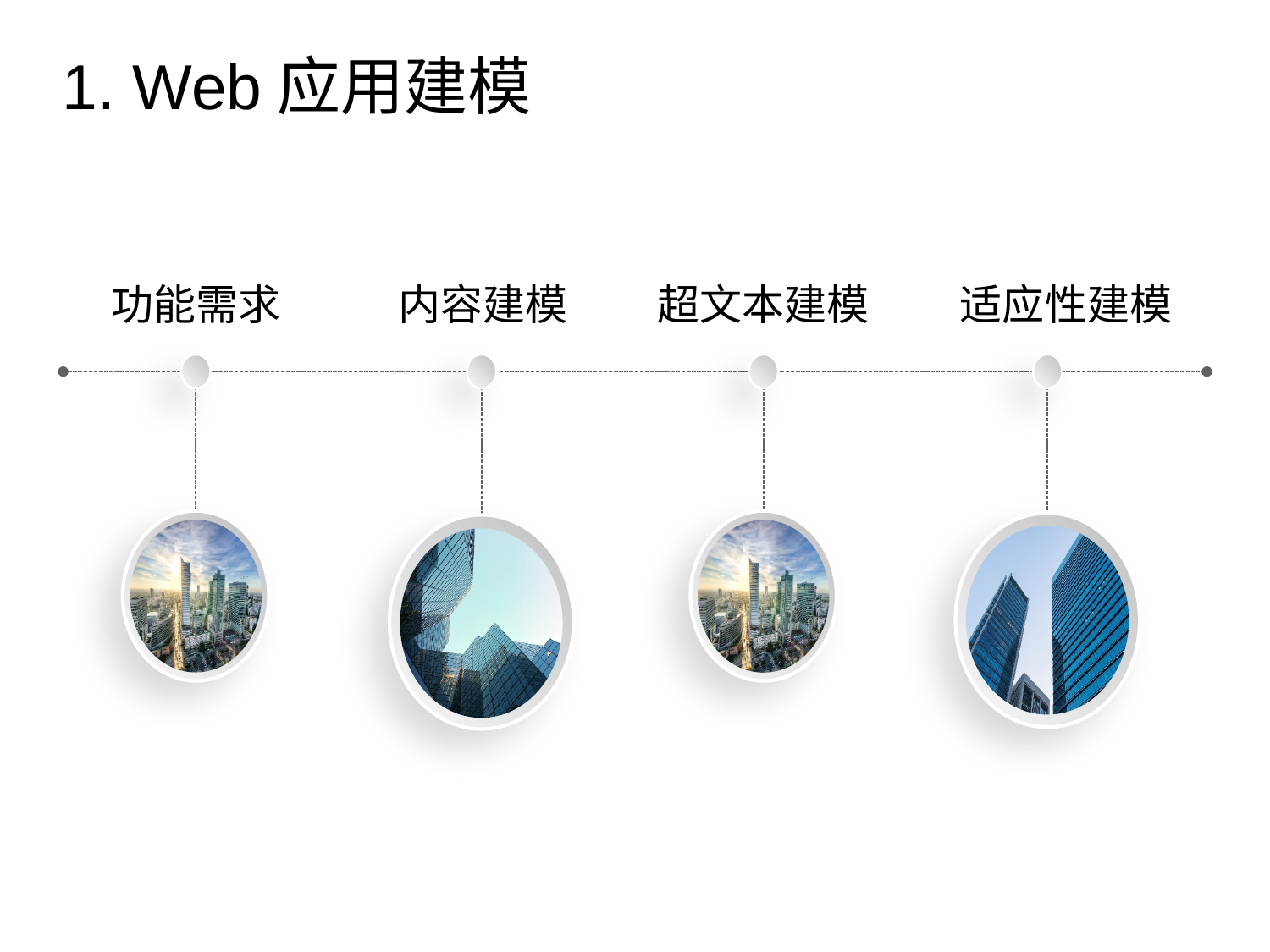

1. Web应用建模
点击添加文本
功能需求
内容建模
超文本建模
适应性建模

点击添加文本
点击添加文本
点击添加文本